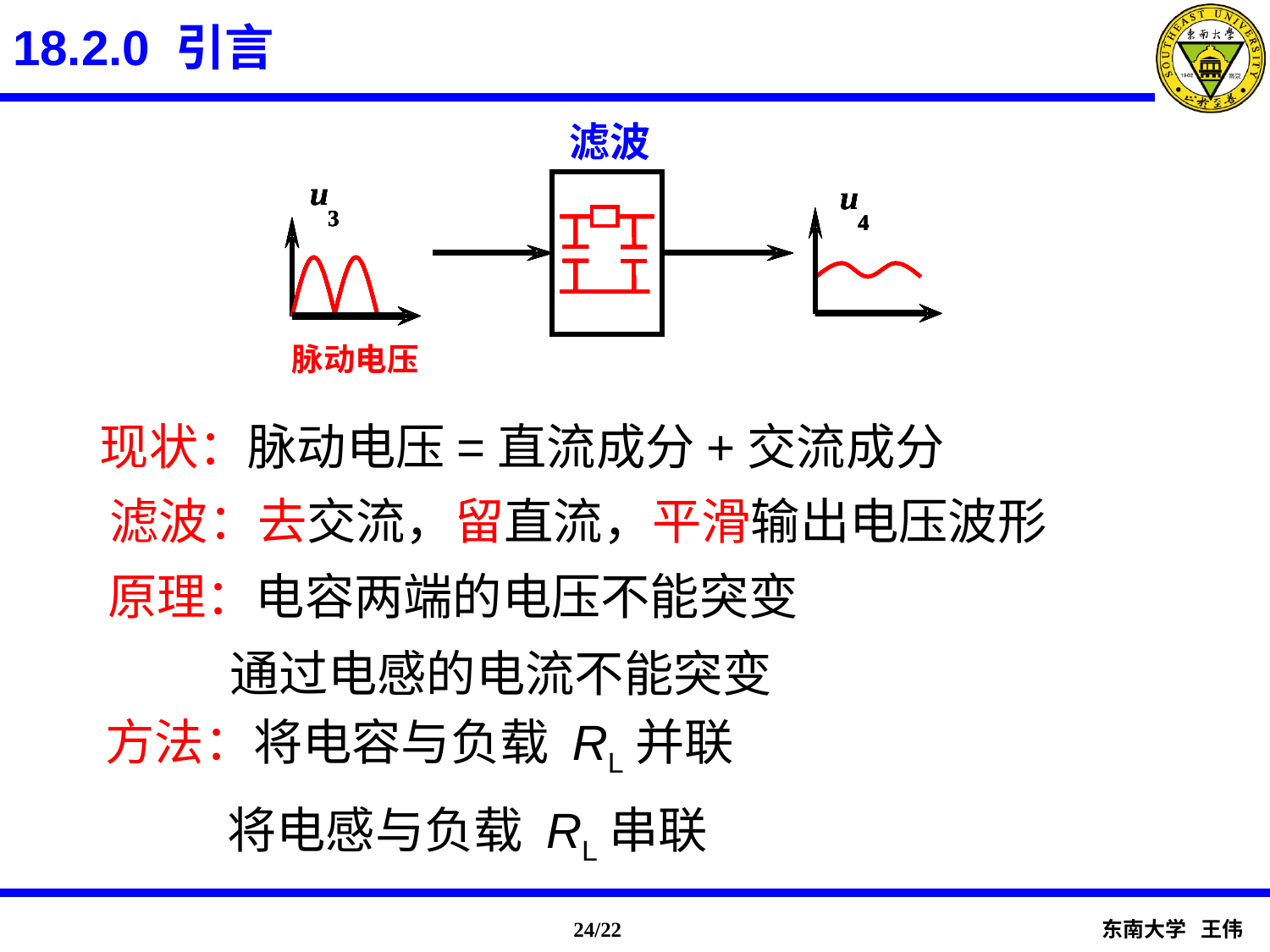

18.2.0 引言
滤波
u
3

u
3

u
3

u
3

u
u

4
4

u
u

4
4

脉动电压
现状：脉动电压=直流成分+交流成分
滤波：去交流，留直流，平滑输出电压波形
原理：电容两端的电压不能突变
          通过电感的电流不能突变
方法：将电容与负载 RL并联
          将电感与负载 RL串联